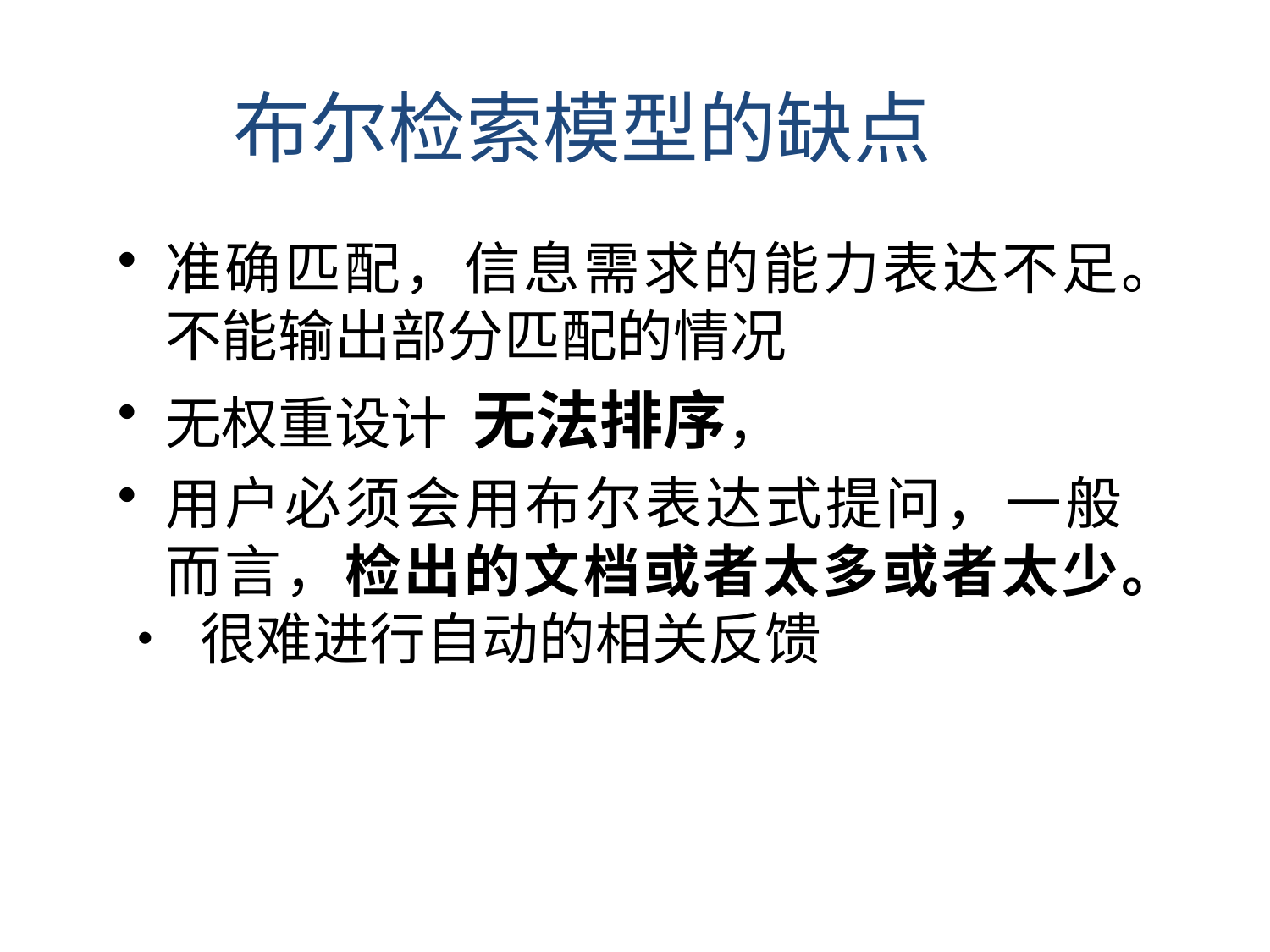

布尔检索模型的缺点
准确匹配，信息需求的能力表达不足。不能输出部分匹配的情况
无权重设计  无法排序，
用户必须会用布尔表达式提问，一般而言，检出的文档或者太多或者太少。
• 很难进行自动的相关反馈